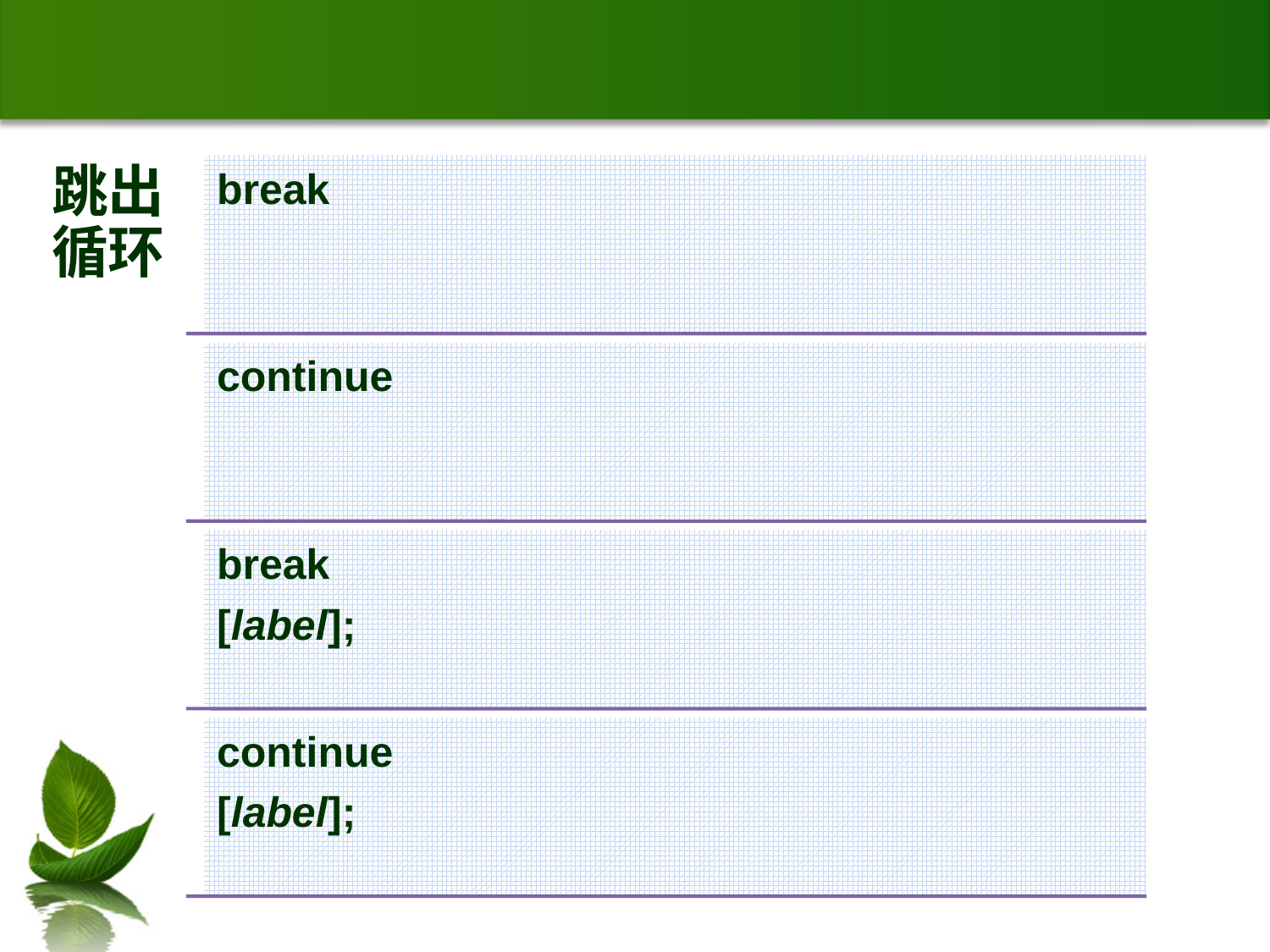

跳出循环
break
continue
break
[label];
continue
[label];